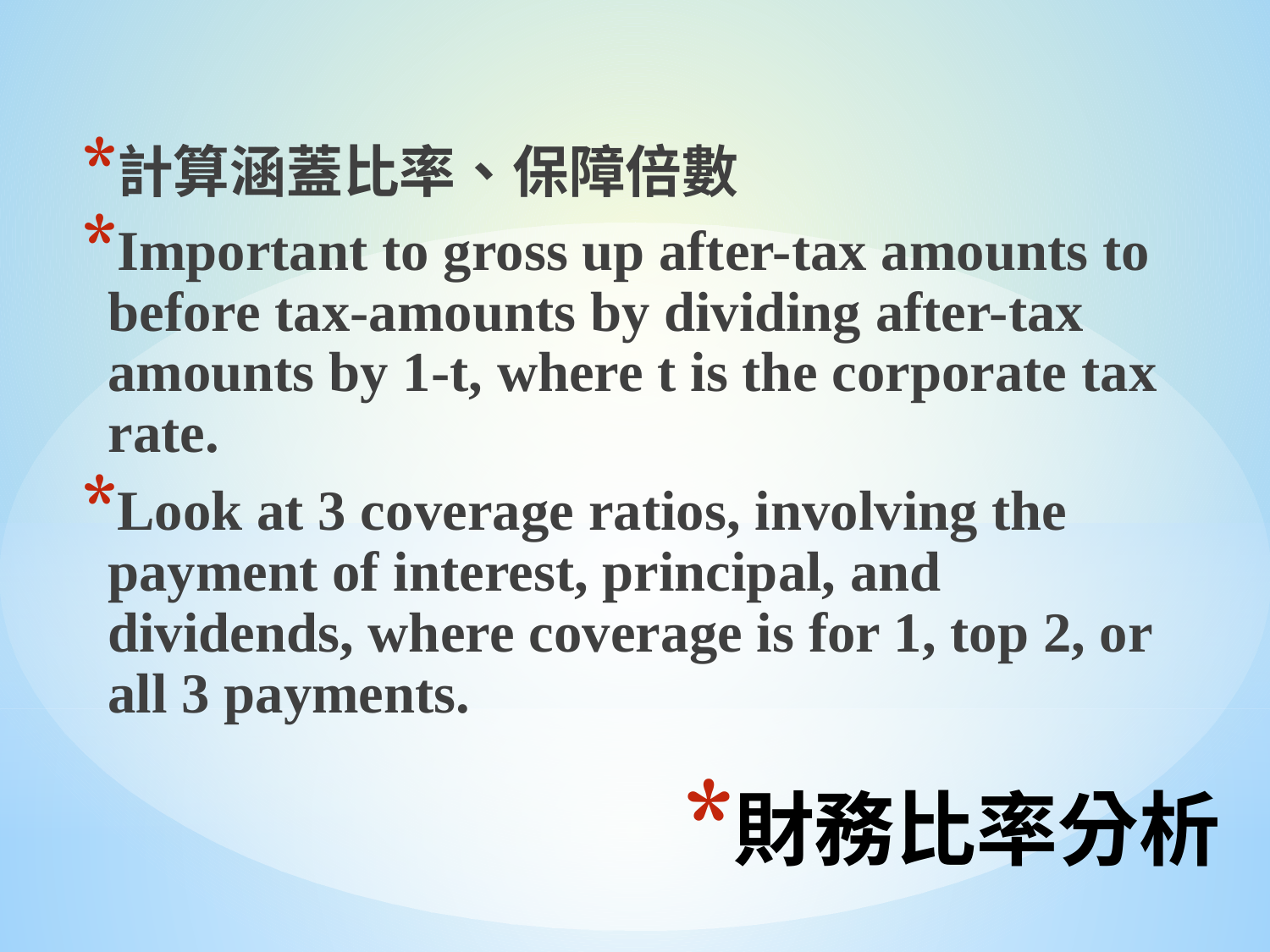

計算涵蓋比率、保障倍數
Important to gross up after-tax amounts to before tax-amounts by dividing after-tax amounts by 1-t, where t is the corporate tax rate.
Look at 3 coverage ratios, involving the payment of interest, principal, and dividends, where coverage is for 1, top 2, or all 3 payments.
# 財務比率分析